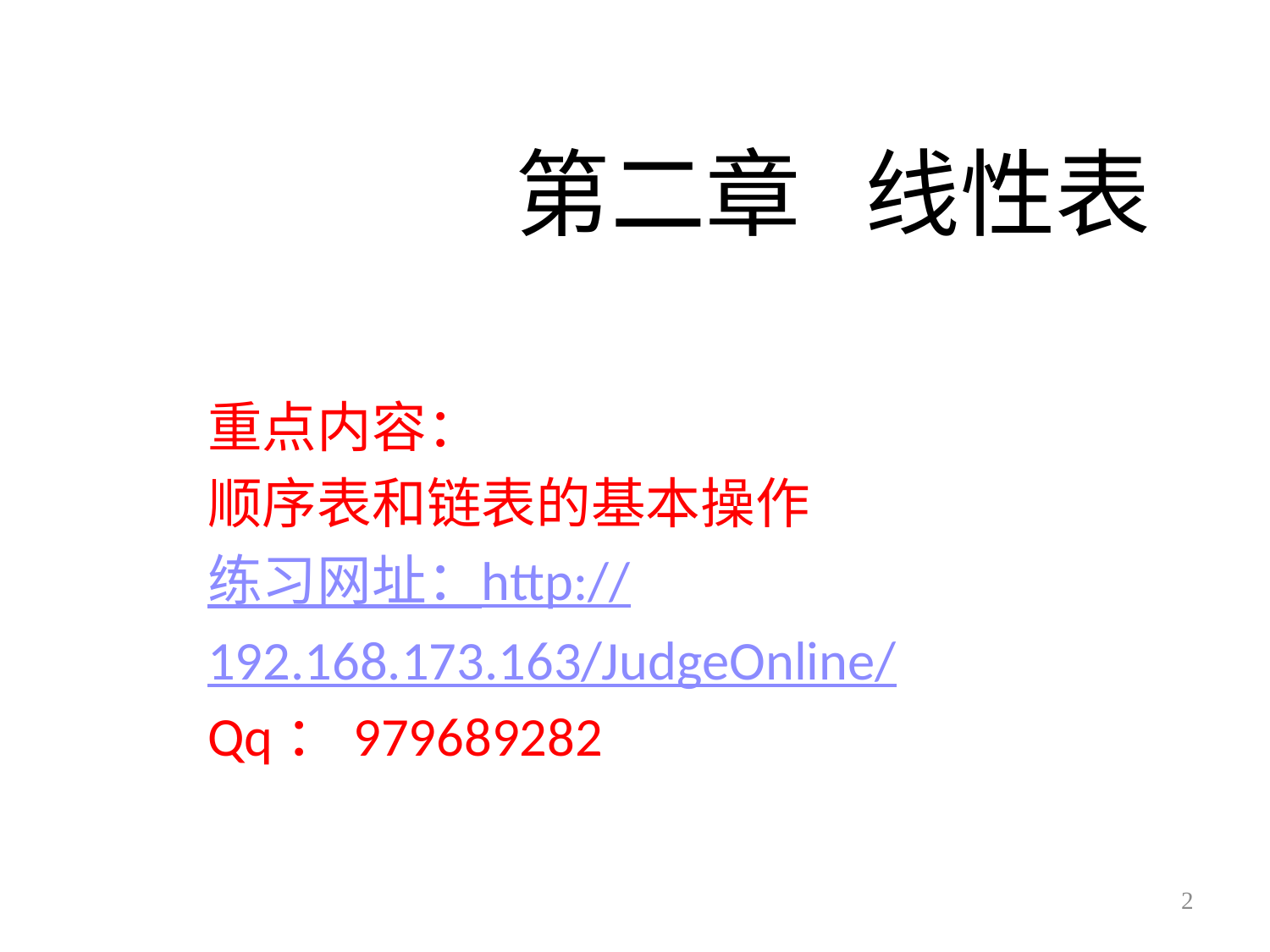

# 第二章   线性表
重点内容：
顺序表和链表的基本操作
练习网址：http://192.168.173.163/JudgeOnline/
Qq：979689282
2